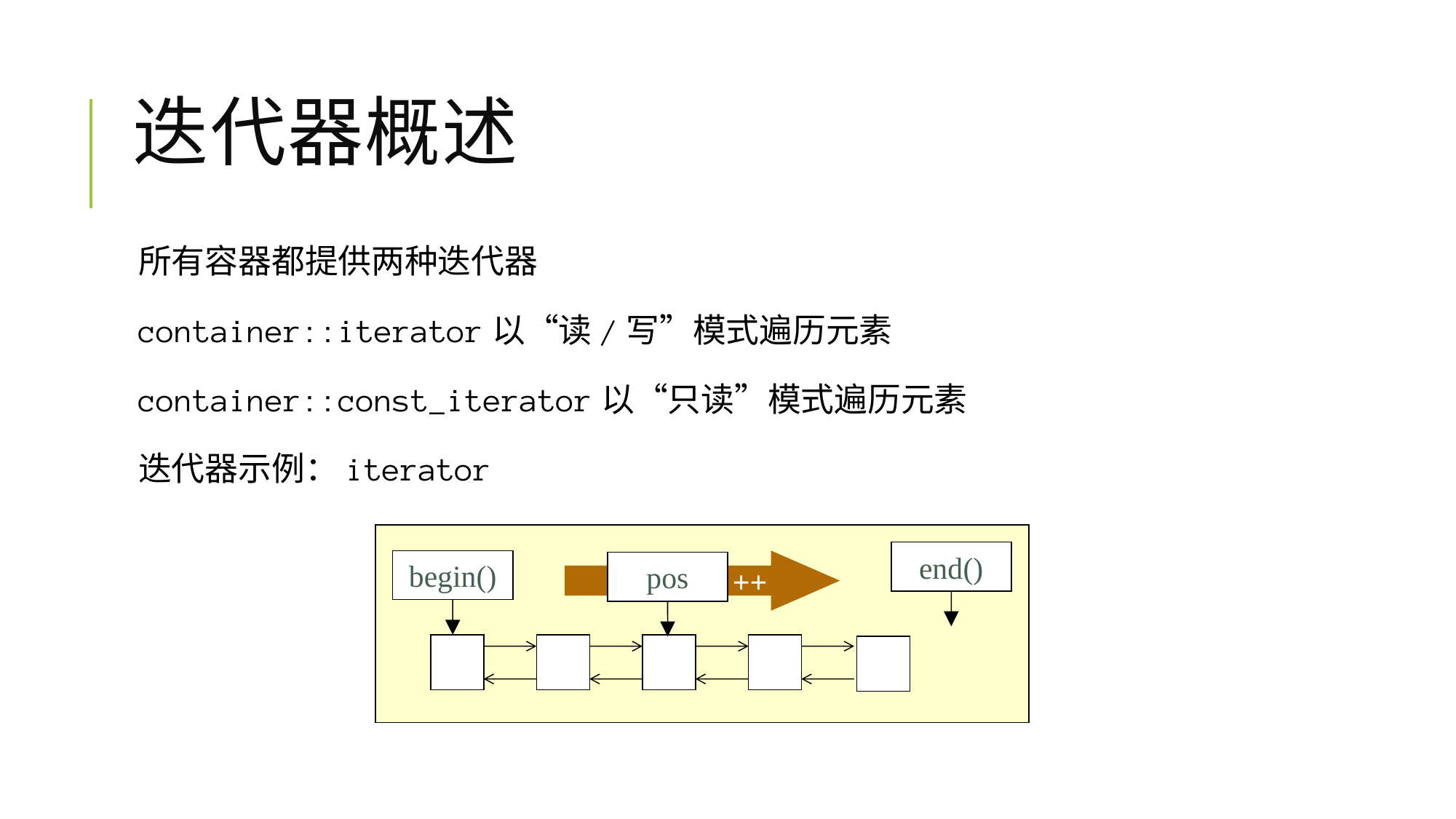

# 迭代器概述
所有容器都提供两种迭代器
container::iterator以“读/写”模式遍历元素
container::const_iterator以“只读”模式遍历元素
迭代器示例：iterator

end()

begin()

      ++
pos